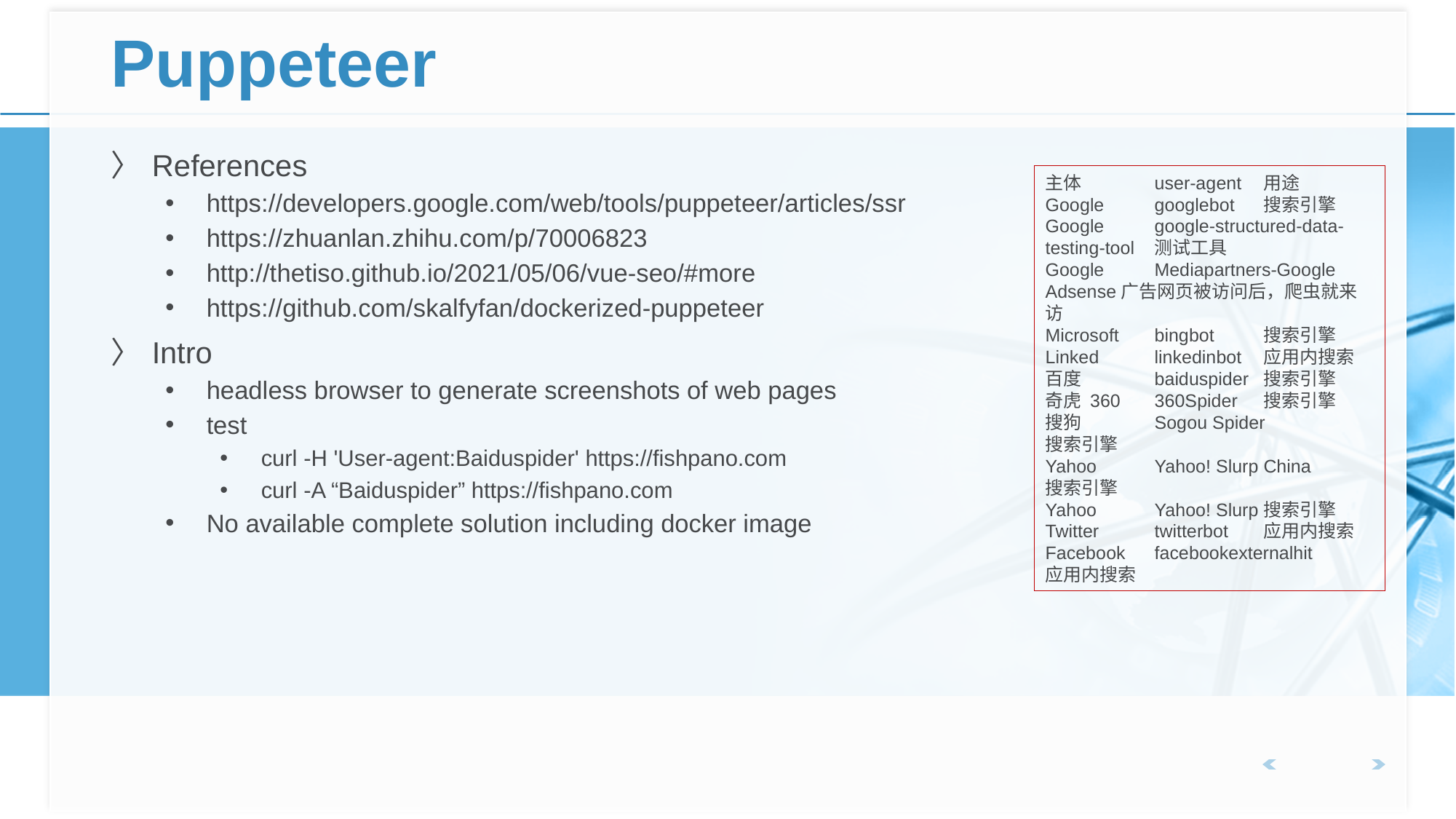

# Puppeteer
References
https://developers.google.com/web/tools/puppeteer/articles/ssr
https://zhuanlan.zhihu.com/p/70006823
http://thetiso.github.io/2021/05/06/vue-seo/#more
https://github.com/skalfyfan/dockerized-puppeteer
Intro
headless browser to generate screenshots of web pages
test
curl -H 'User-agent:Baiduspider' https://fishpano.com
curl -A “Baiduspider” https://fishpano.com
No available complete solution including docker image

主体	user-agent	用途
Google	googlebot	搜索引擎
Google	google-structured-data-testing-tool	测试工具
Google	Mediapartners-Google	Adsense广告网页被访问后，爬虫就来访
Microsoft	bingbot	搜索引擎
Linked	linkedinbot	应用内搜索
百度	baiduspider	搜索引擎
奇虎 360	360Spider	搜索引擎
搜狗	Sogou Spider	搜索引擎
Yahoo	Yahoo! Slurp China	搜索引擎
Yahoo	Yahoo! Slurp	搜索引擎
Twitter	twitterbot	应用内搜索
Facebook	facebookexternalhit	应用内搜索